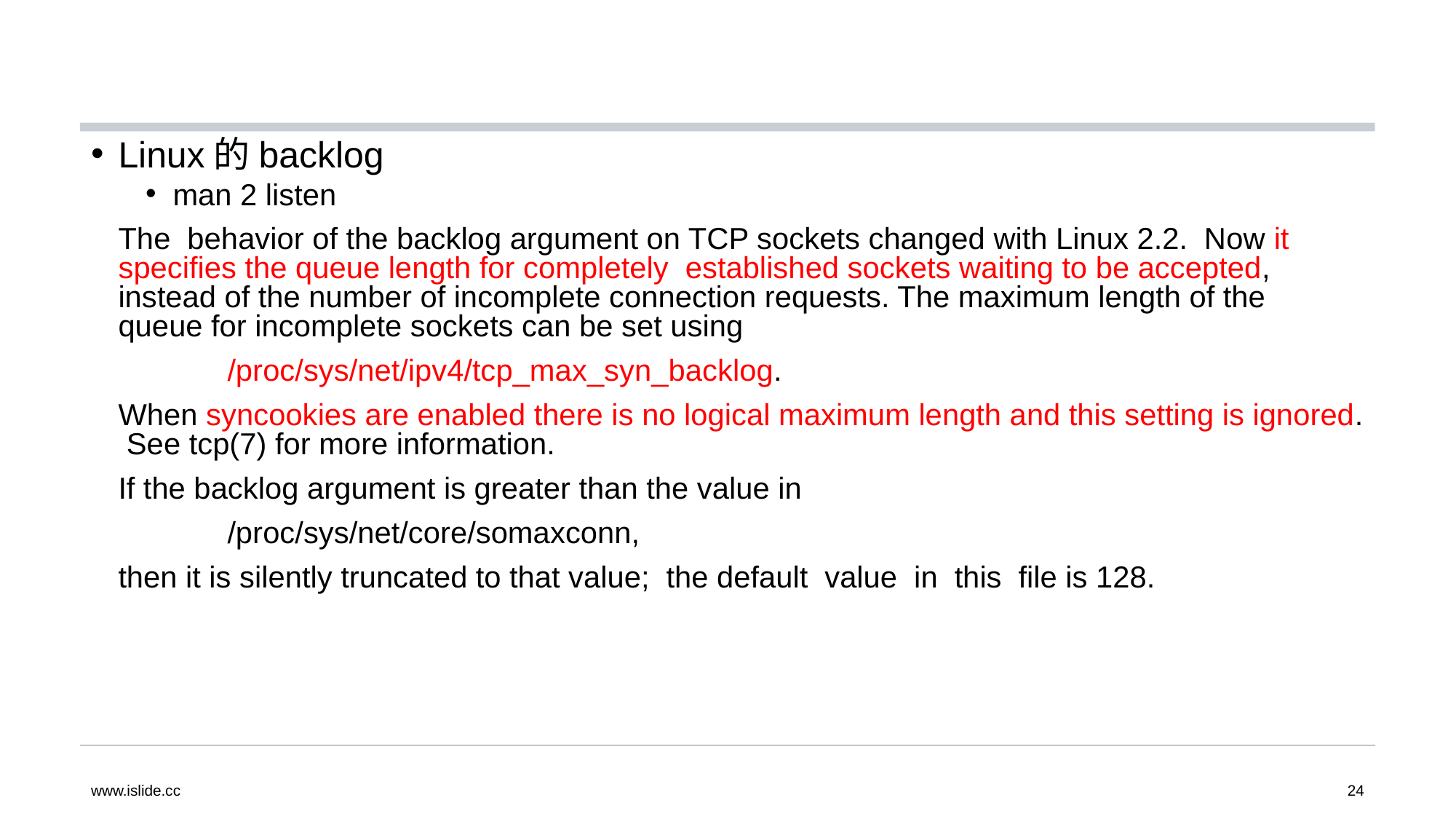

#
Linux的backlog
man 2 listen
	The  behavior of the backlog argument on TCP sockets changed with Linux 2.2.  Now it specifies the queue length for completely  established sockets waiting to be accepted, instead of the number of incomplete connection requests. The maximum length of the  queue for incomplete sockets can be set using
		/proc/sys/net/ipv4/tcp_max_syn_backlog.
	When syncookies are enabled there is no logical maximum length and this setting is ignored.  See tcp(7) for more information.
	If the backlog argument is greater than the value in
		/proc/sys/net/core/somaxconn,
	then it is silently truncated to that value;  the default  value  in  this  file is 128.

www.islide.cc
24